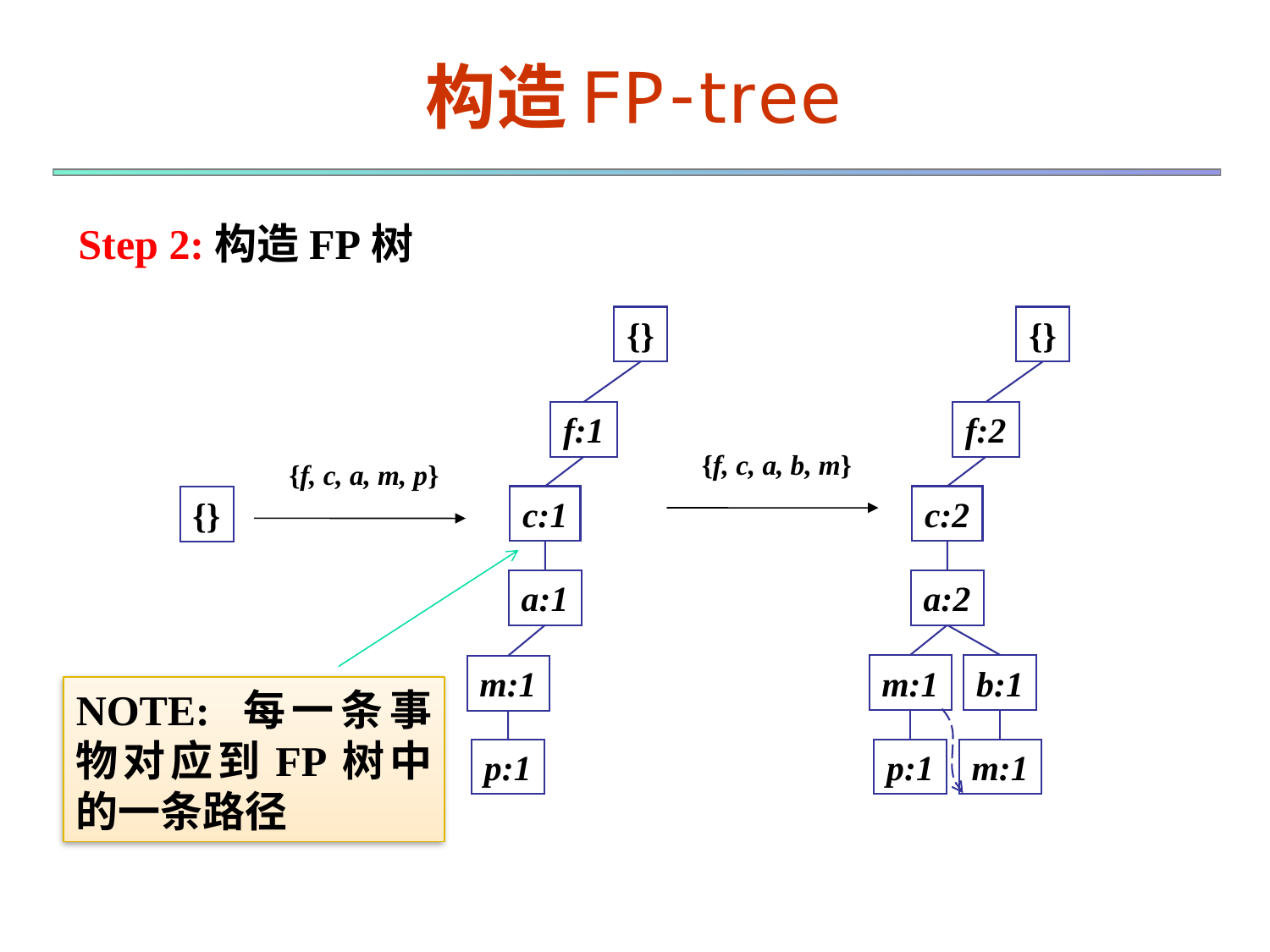

构造FP-tree
Step 2:构造FP树
{}
{}
f:1
f:2
{f, c, a, b, m}
{f, c, a, m, p}
c:1
c:2
{}

a:1
a:2
m:1
b:1
m:1
NOTE: 每一条事物对应到FP树中的一条路径

p:1
p:1
m:1
45